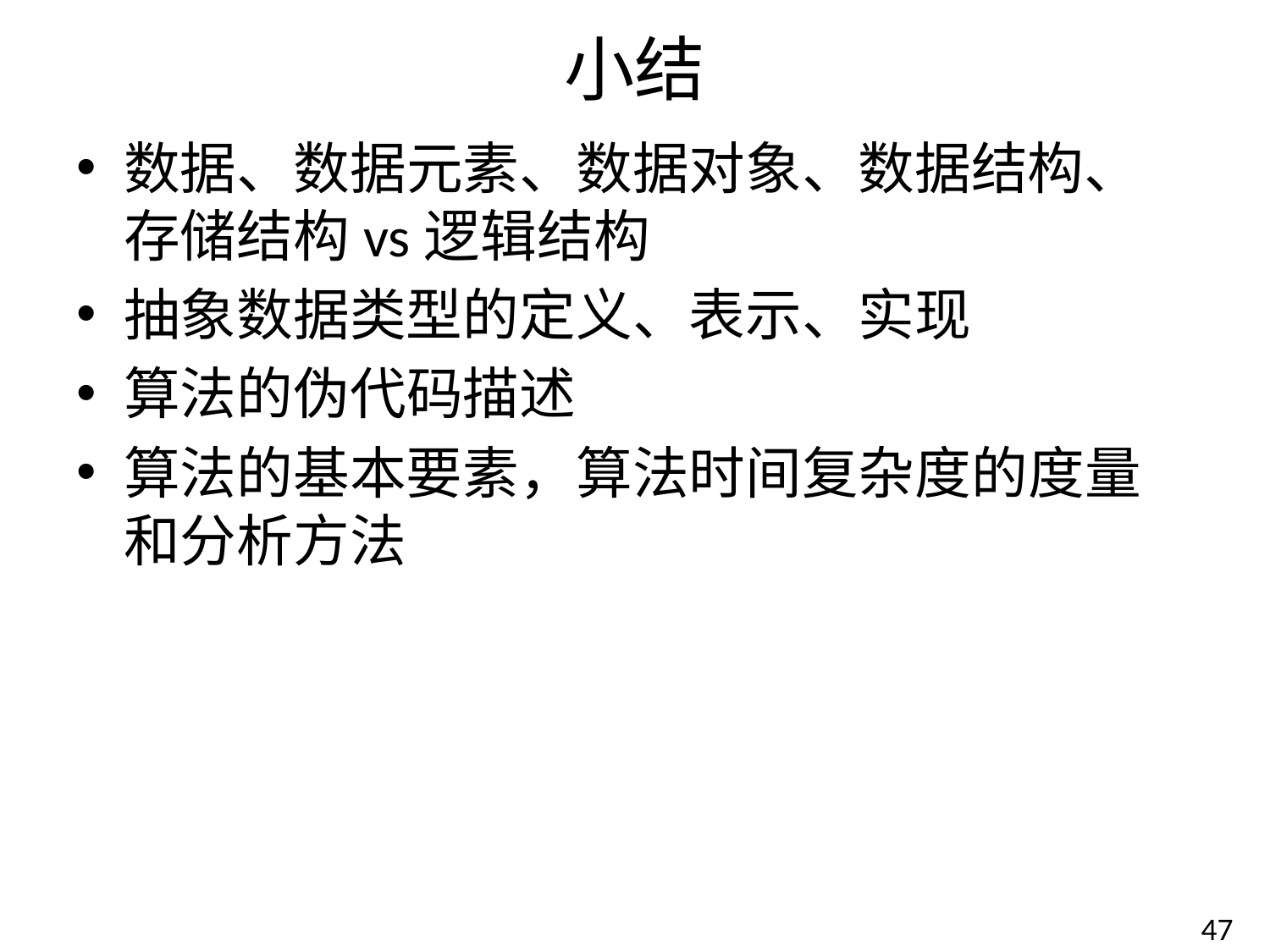

# 小结
数据、数据元素、数据对象、数据结构、存储结构vs逻辑结构
抽象数据类型的定义、表示、实现
算法的伪代码描述
算法的基本要素，算法时间复杂度的度量和分析方法

47